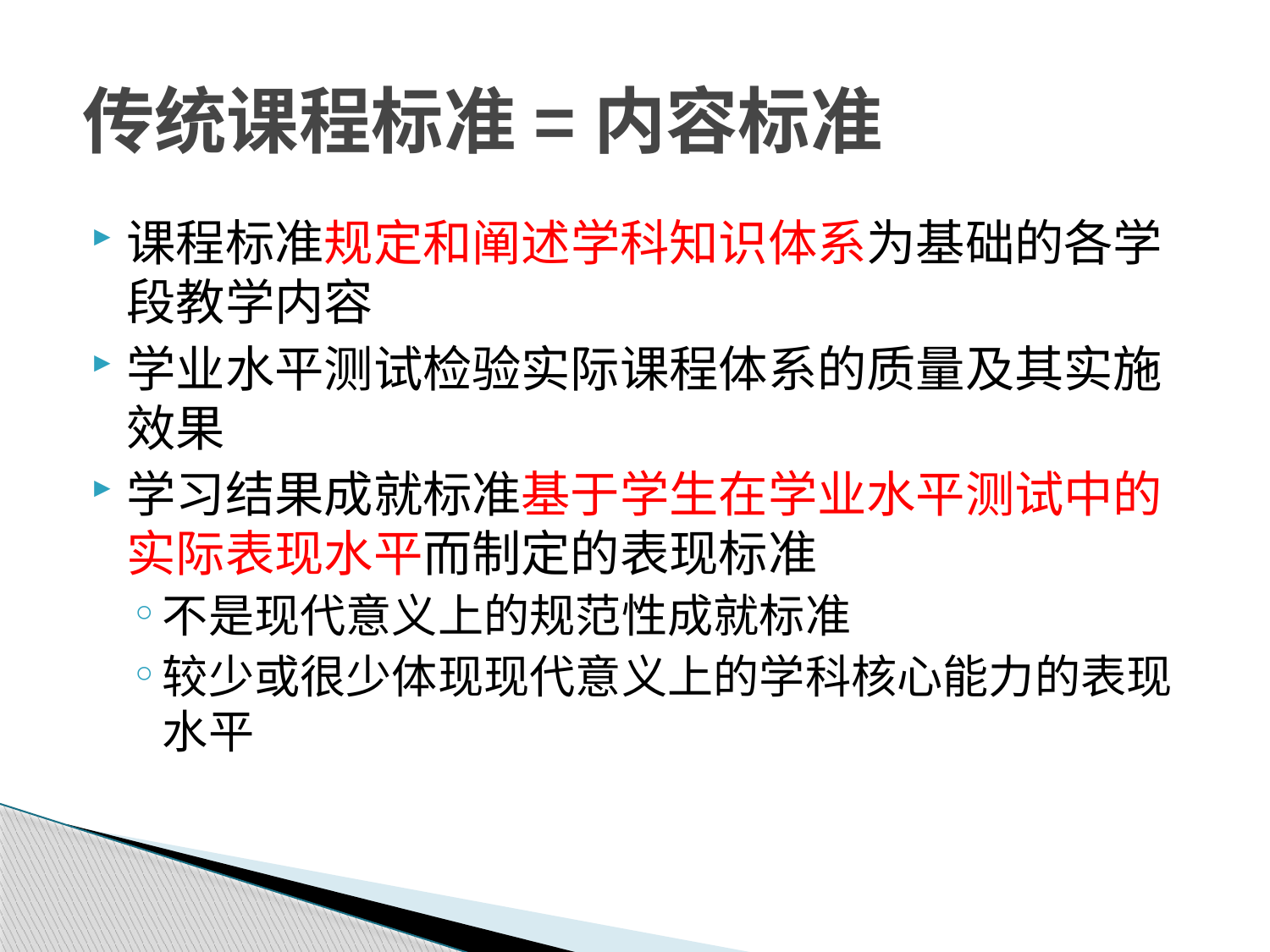

# 传统课程标准=内容标准
课程标准规定和阐述学科知识体系为基础的各学段教学内容
学业水平测试检验实际课程体系的质量及其实施效果
学习结果成就标准基于学生在学业水平测试中的实际表现水平而制定的表现标准
不是现代意义上的规范性成就标准
较少或很少体现现代意义上的学科核心能力的表现水平